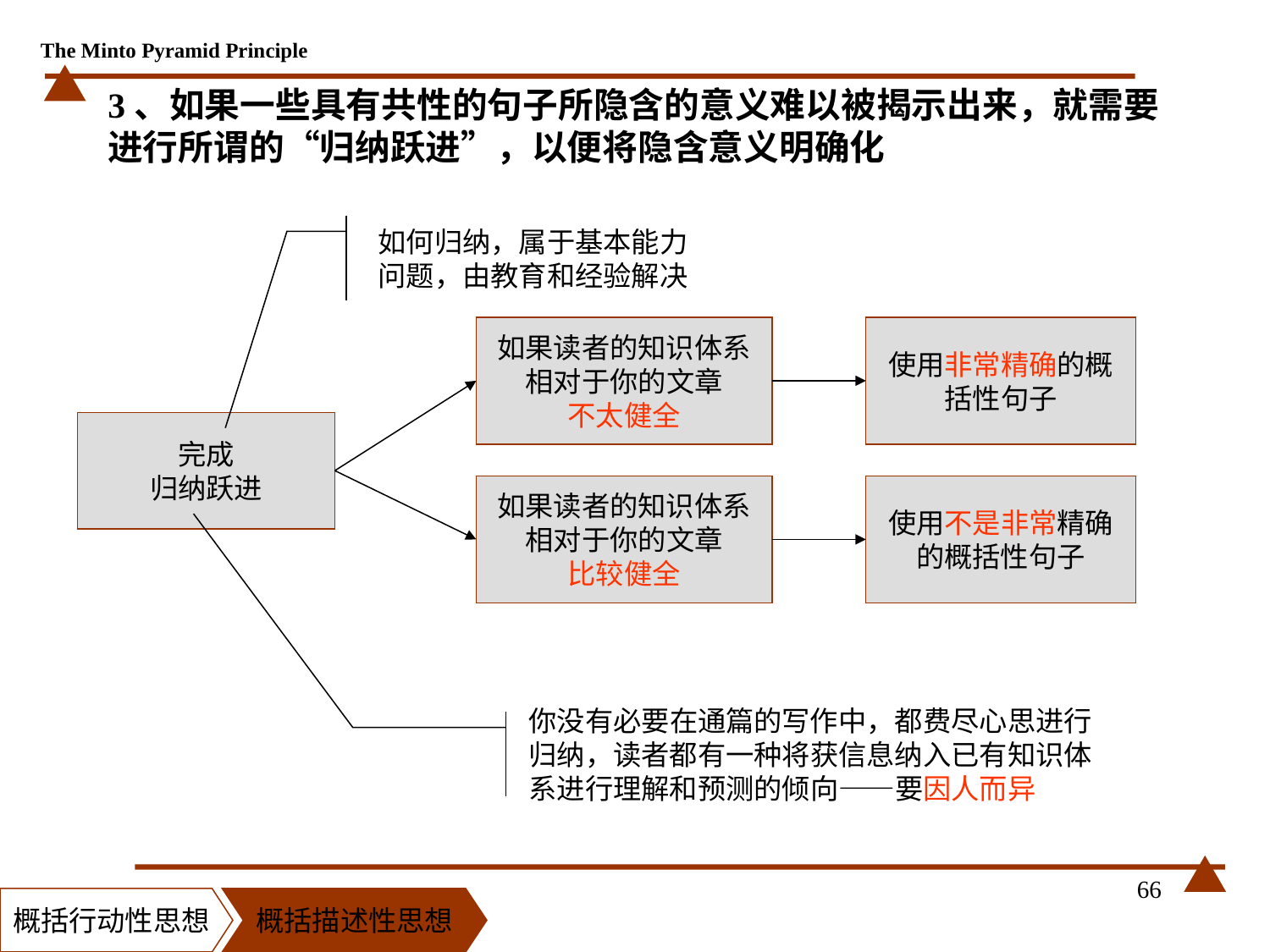

# 3、如果一些具有共性的句子所隐含的意义难以被揭示出来，就需要进行所谓的“归纳跃进”，以便将隐含意义明确化
如何归纳，属于基本能力问题，由教育和经验解决
如果读者的知识体系相对于你的文章
不太健全
使用非常精确的概括性句子
完成
归纳跃进
如果读者的知识体系相对于你的文章
比较健全
使用不是非常精确的概括性句子
你没有必要在通篇的写作中，都费尽心思进行归纳，读者都有一种将获信息纳入已有知识体系进行理解和预测的倾向——要因人而异
66
概括行动性思想
概括描述性思想